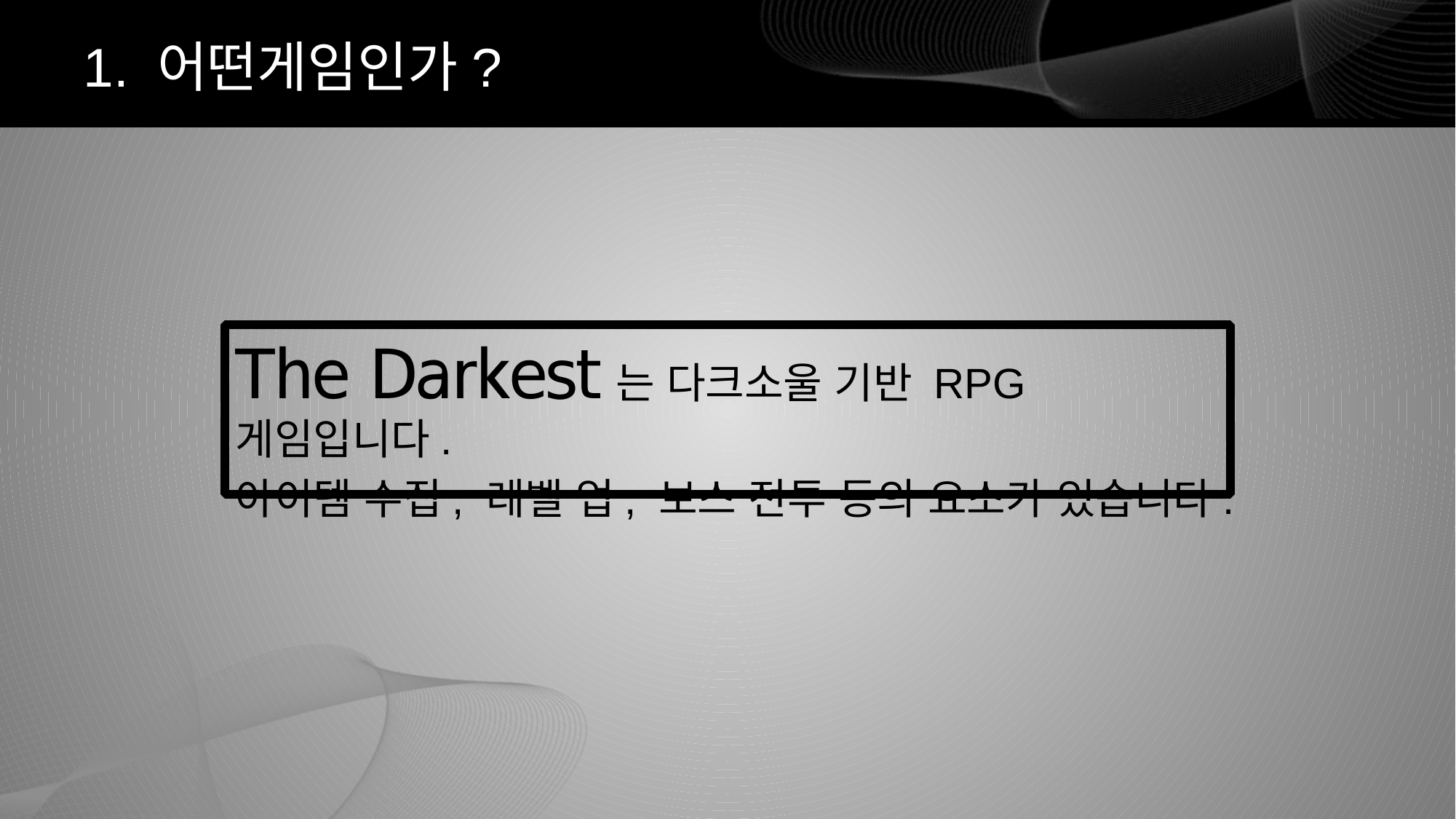

# 1. 어떤게임인가?
The Darkest는 다크소울 기반 RPG게임입니다.
아이템 수집, 레벨 업, 보스 전투 등의 요소가 있습니다.